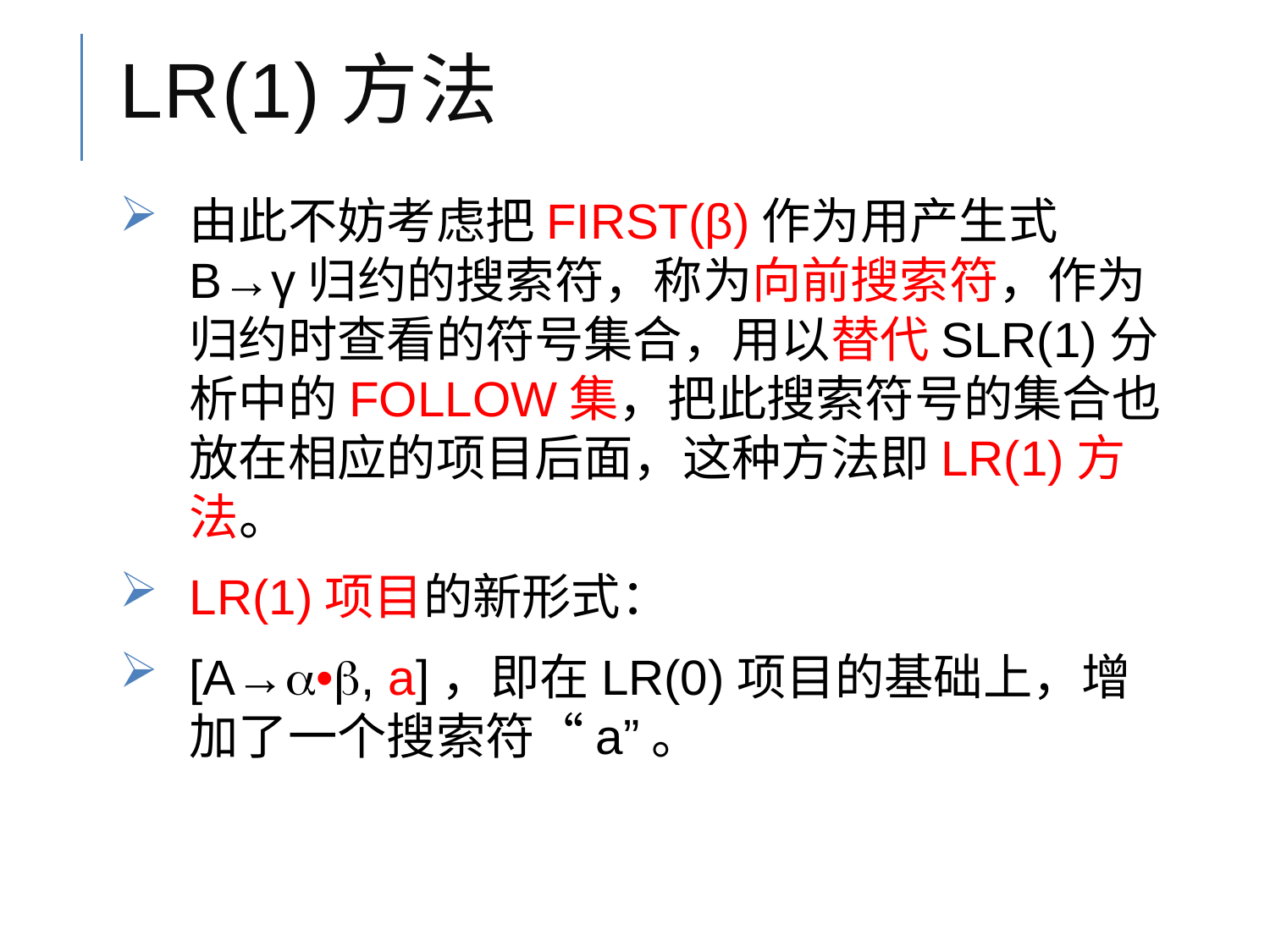

# LR(1)方法
由此不妨考虑把FIRST(β)作为用产生式B→γ归约的搜索符，称为向前搜索符，作为归约时查看的符号集合，用以替代SLR(1)分析中的FOLLOW集，把此搜索符号的集合也放在相应的项目后面，这种方法即LR(1)方法。
LR(1)项目的新形式：
[A→α•β, a]，即在LR(0)项目的基础上，增加了一个搜索符“a”。
68